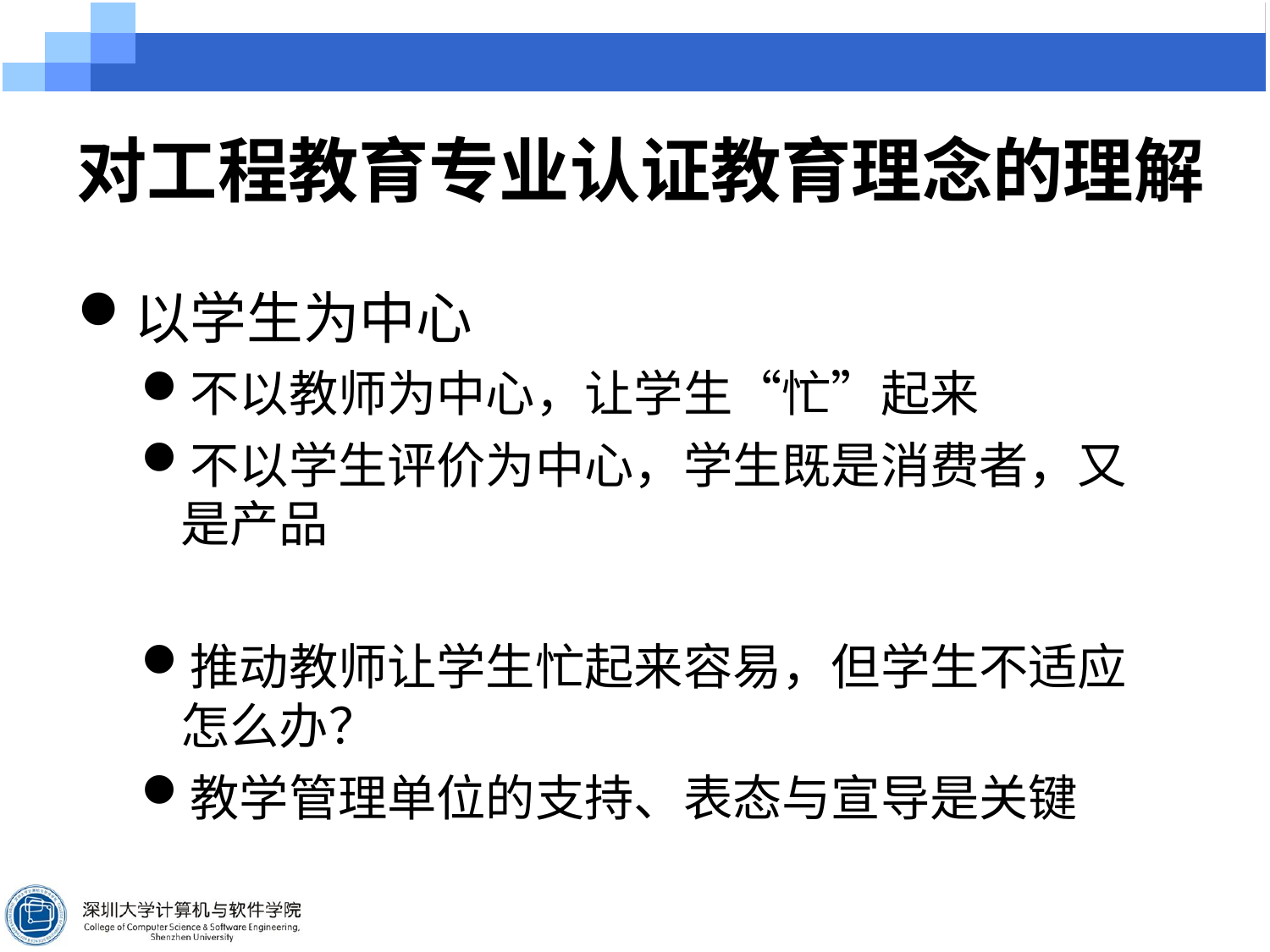

对工程教育专业认证教育理念的理解
以学生为中心
不以教师为中心，让学生“忙”起来
不以学生评价为中心，学生既是消费者，又是产品

推动教师让学生忙起来容易，但学生不适应怎么办？
教学管理单位的支持、表态与宣导是关键